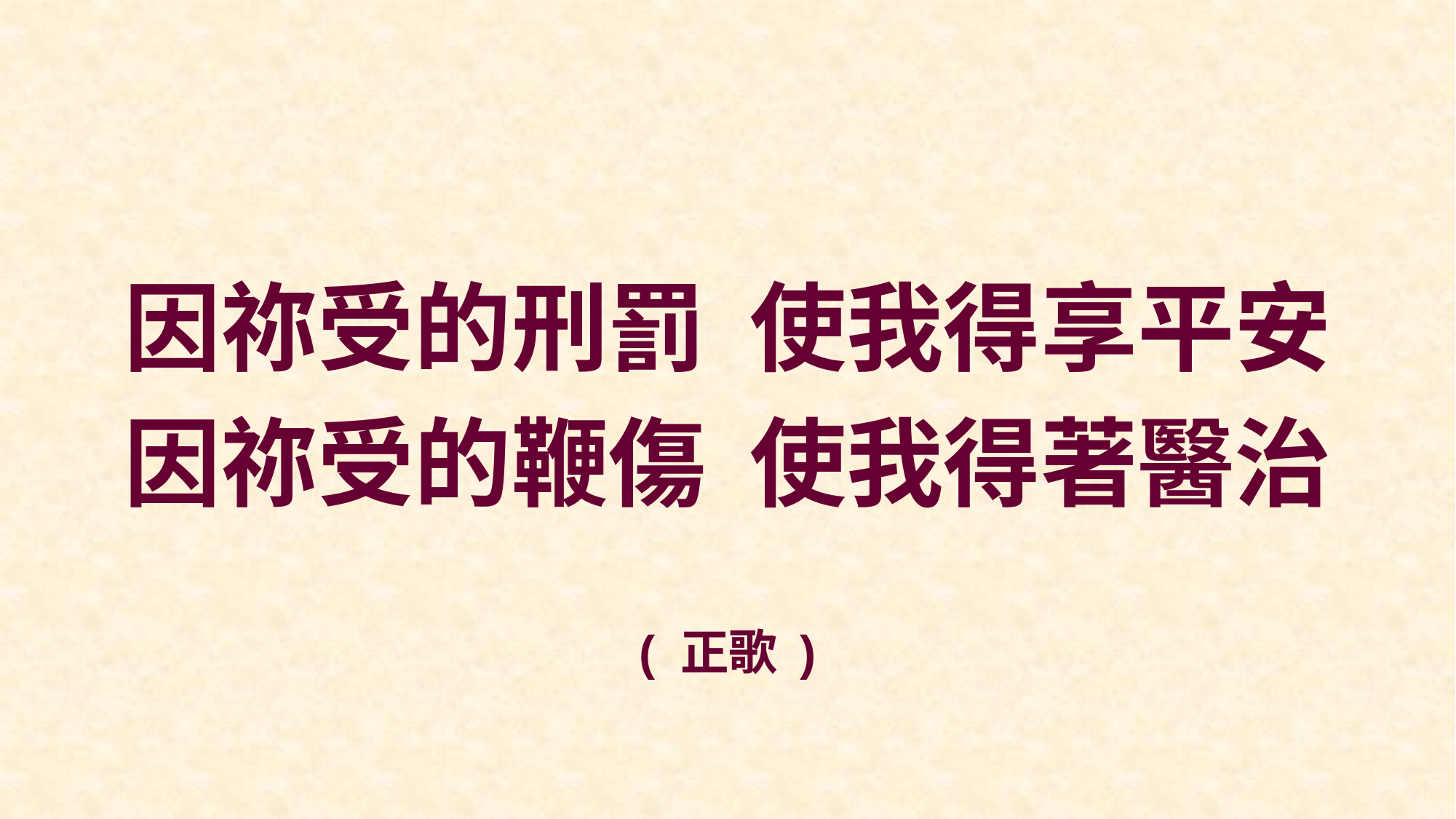

因祢受的刑罰  使我得享平安
因祢受的鞭傷  使我得著醫治
( 正歌 )